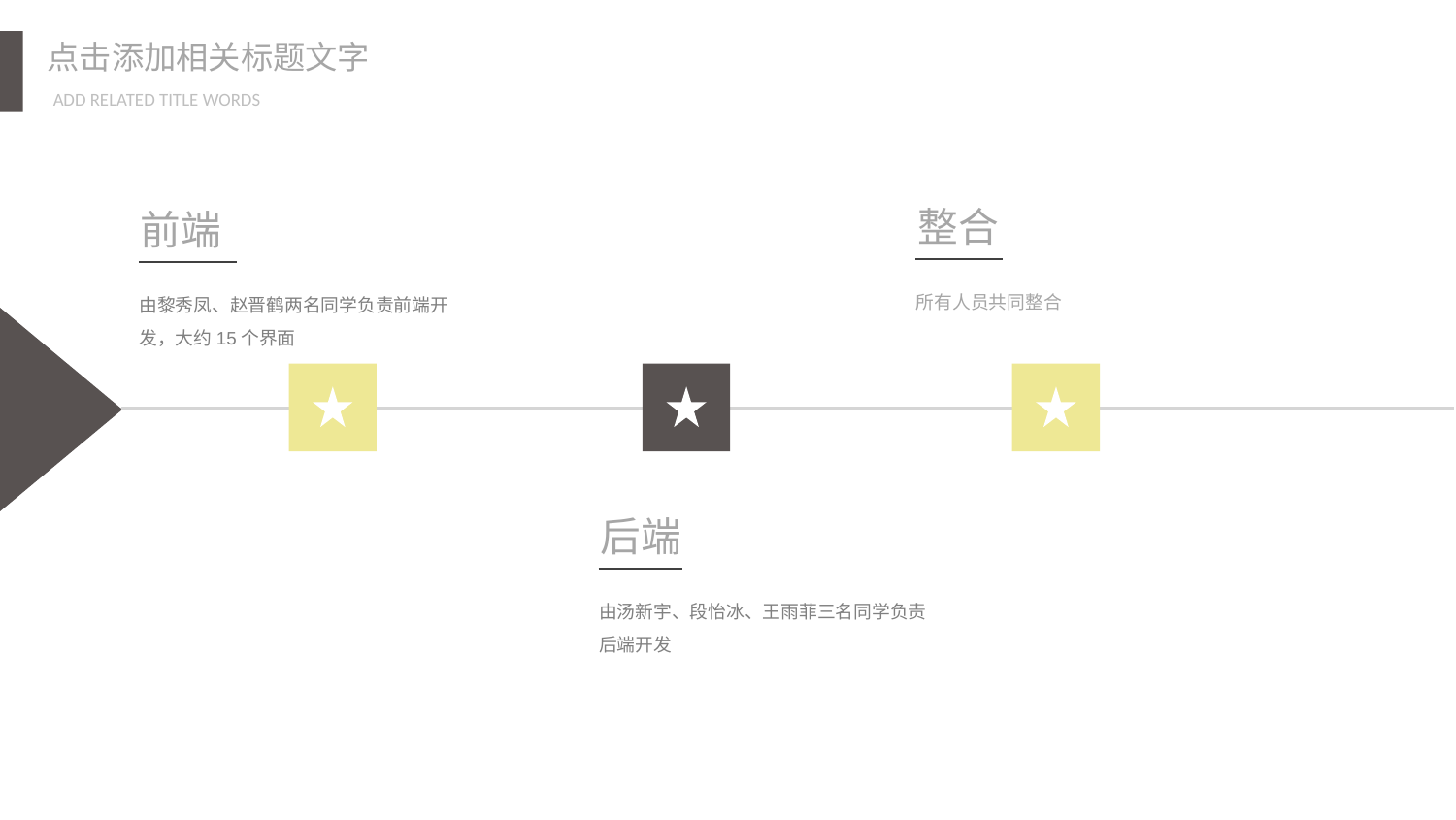

整合

所有人员共同整合
前端

由黎秀凤、赵晋鹤两名同学负责前端开发，大约15个界面

后端

由汤新宇、段怡冰、王雨菲三名同学负责后端开发